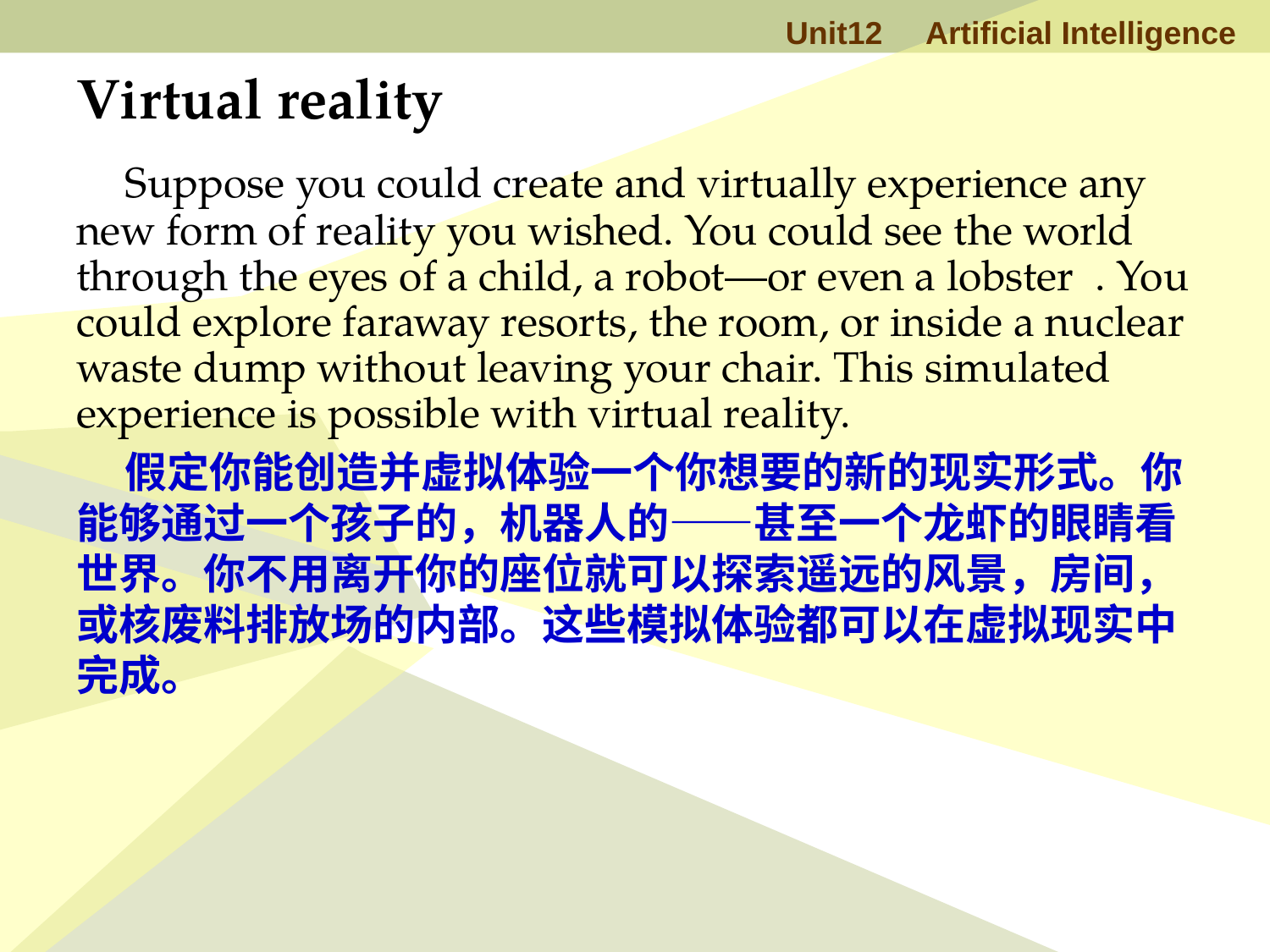

Virtual reality
    Suppose you could create and virtually experience any new form of reality you wished. You could see the world through the eyes of a child, a robot—or even a lobster  . You could explore faraway resorts, the room, or inside a nuclear waste dump without leaving your chair. This simulated experience is possible with virtual reality.
    假定你能创造并虚拟体验一个你想要的新的现实形式。你能够通过一个孩子的，机器人的——甚至一个龙虾的眼睛看世界。你不用离开你的座位就可以探索遥远的风景，房间，或核废料排放场的内部。这些模拟体验都可以在虚拟现实中完成。